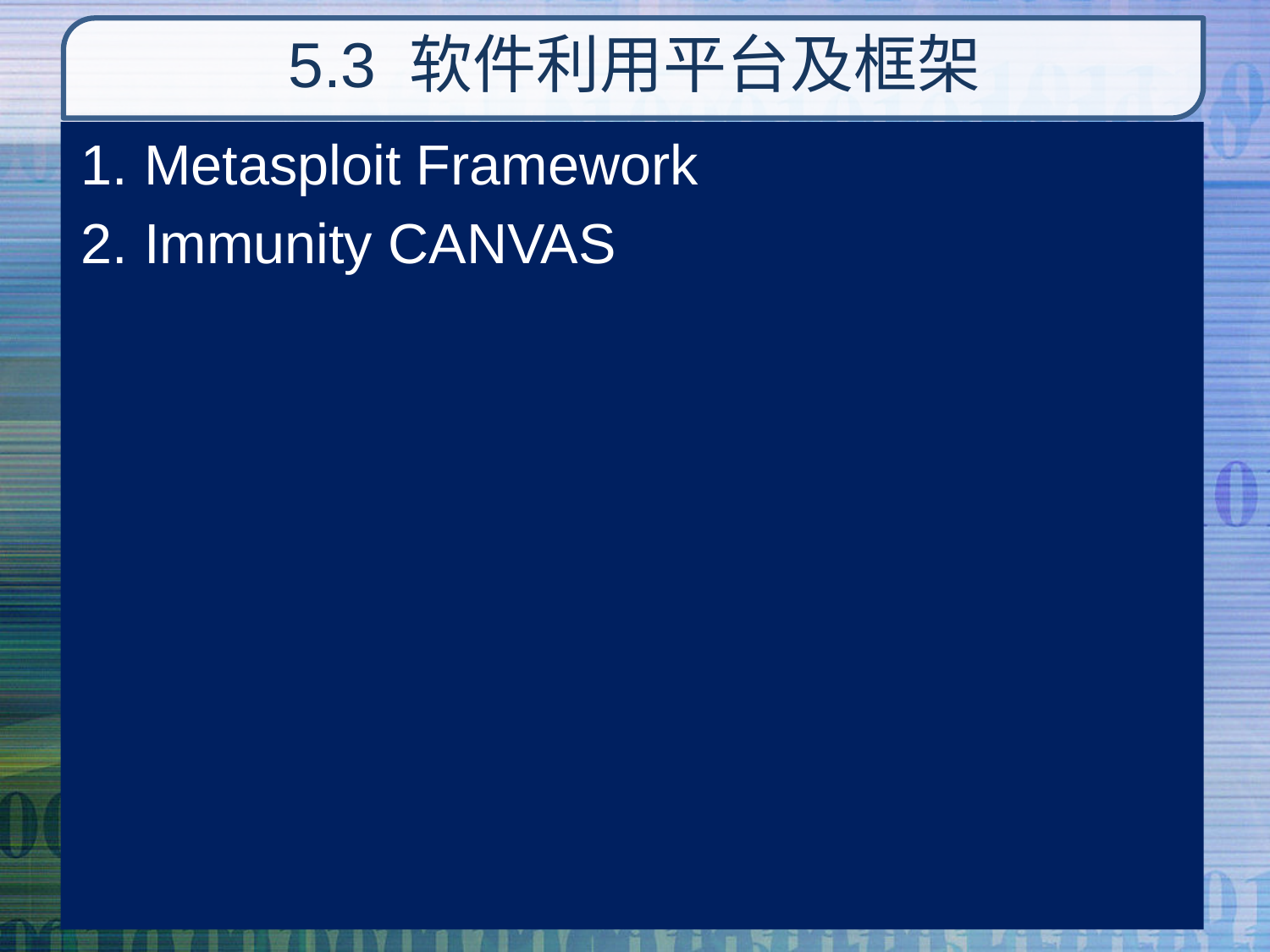

# 5.3 软件利用平台及框架
Metasploit Framework
Immunity CANVAS